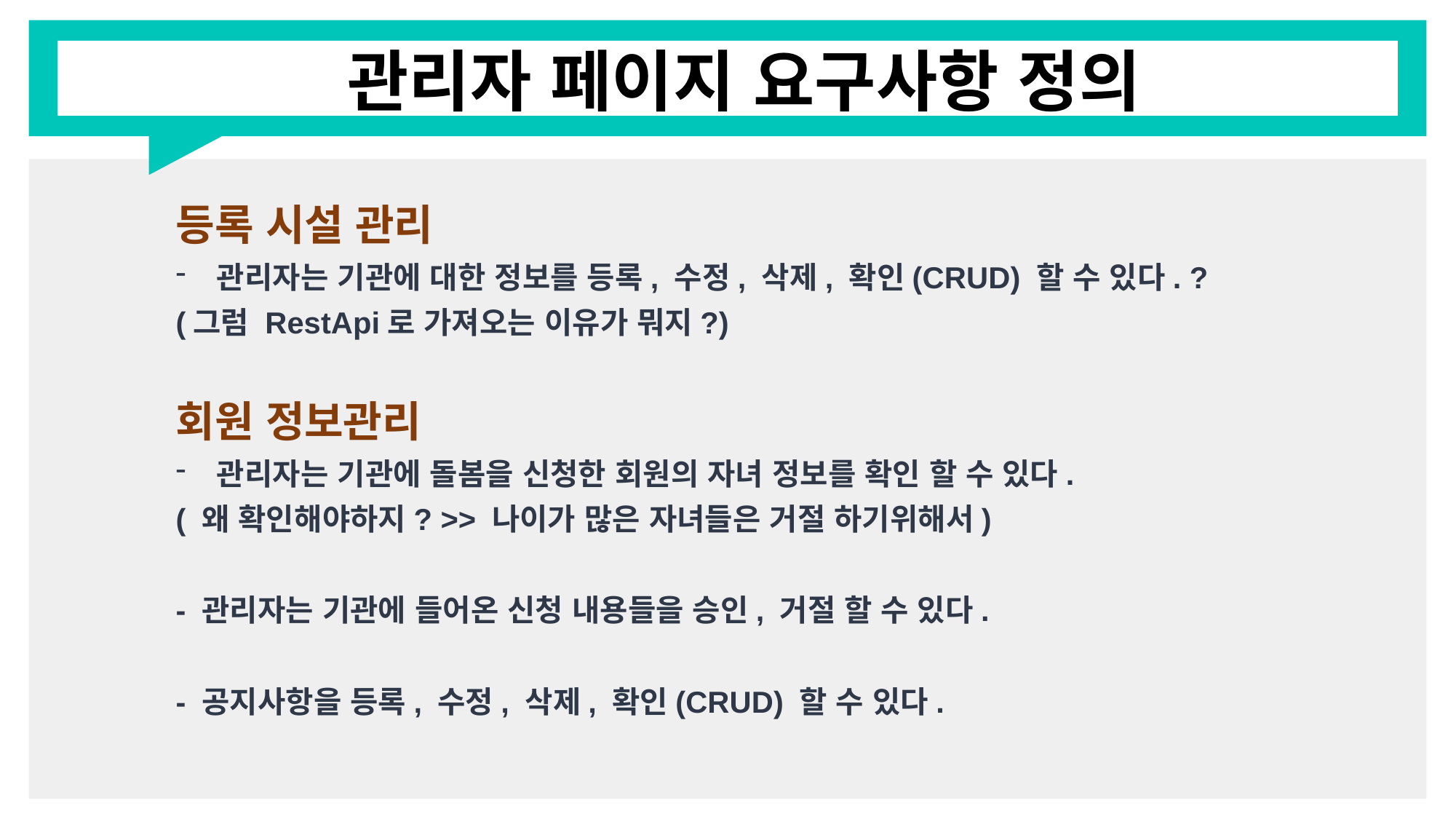

# 관리자 페이지 요구사항 정의
등록 시설 관리
관리자는 기관에 대한 정보를 등록, 수정, 삭제, 확인(CRUD) 할 수 있다. ?
(그럼 RestApi로 가져오는 이유가 뭐지?)

회원 정보관리
관리자는 기관에 돌봄을 신청한 회원의 자녀 정보를 확인 할 수 있다.
( 왜 확인해야하지? >> 나이가 많은 자녀들은 거절 하기위해서)

- 관리자는 기관에 들어온 신청 내용들을 승인, 거절 할 수 있다.

- 공지사항을 등록, 수정, 삭제, 확인(CRUD) 할 수 있다.